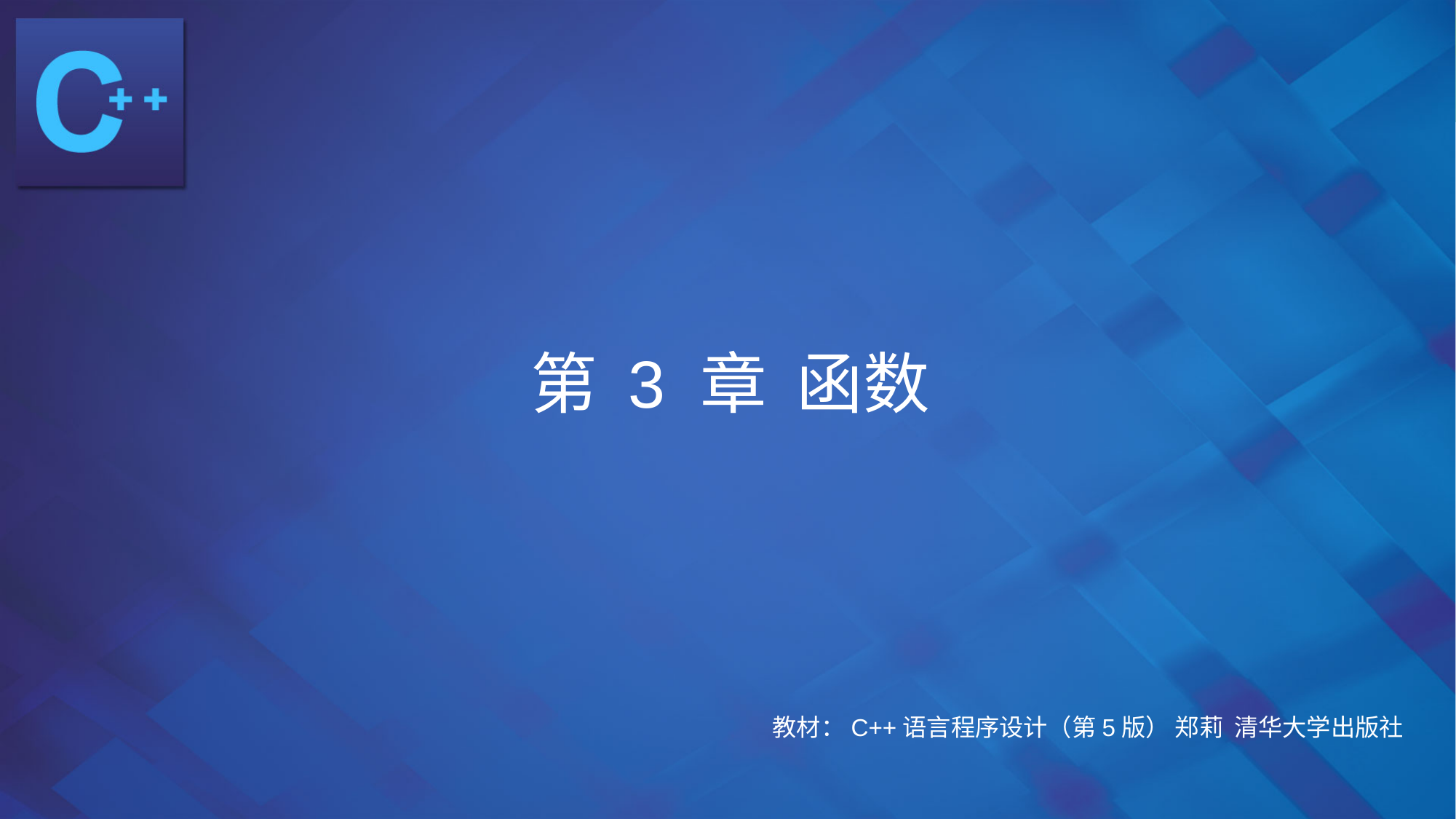

# 第 3 章  函数

教材：C++语言程序设计（第5版） 郑莉  清华大学出版社